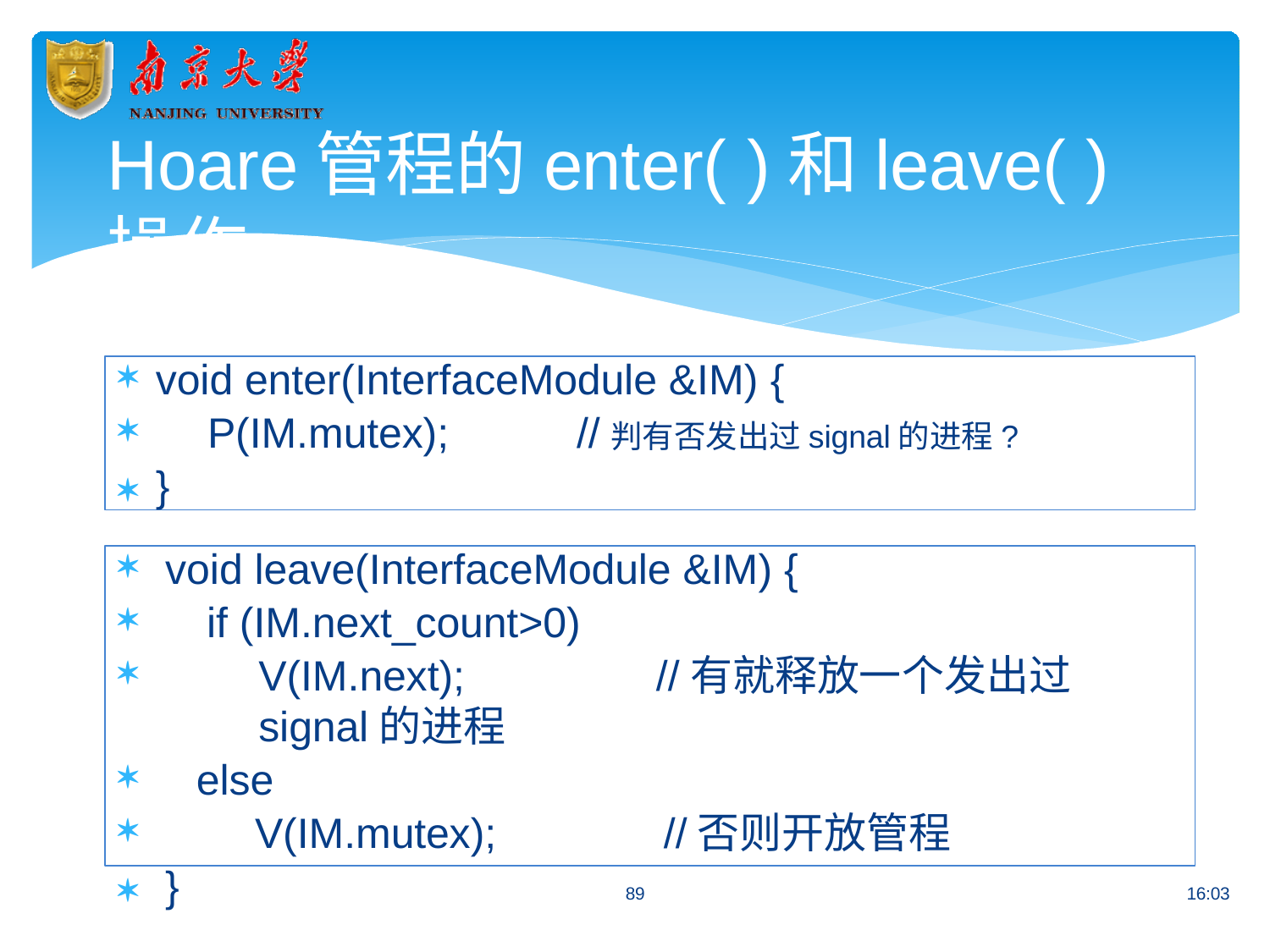

# Hoare管程的enter( )和leave( )操作

void enter(InterfaceModule &IM) {
P(IM.mutex);	//判有否发出过signal的进程?
∗ }
void leave(InterfaceModule &IM) {
if (IM.next_count>0)
V(IM.next);	//有就释放一个发出过signal的进程
else
V(IM.mutex);	//否则开放管程
∗	}

89
16:03